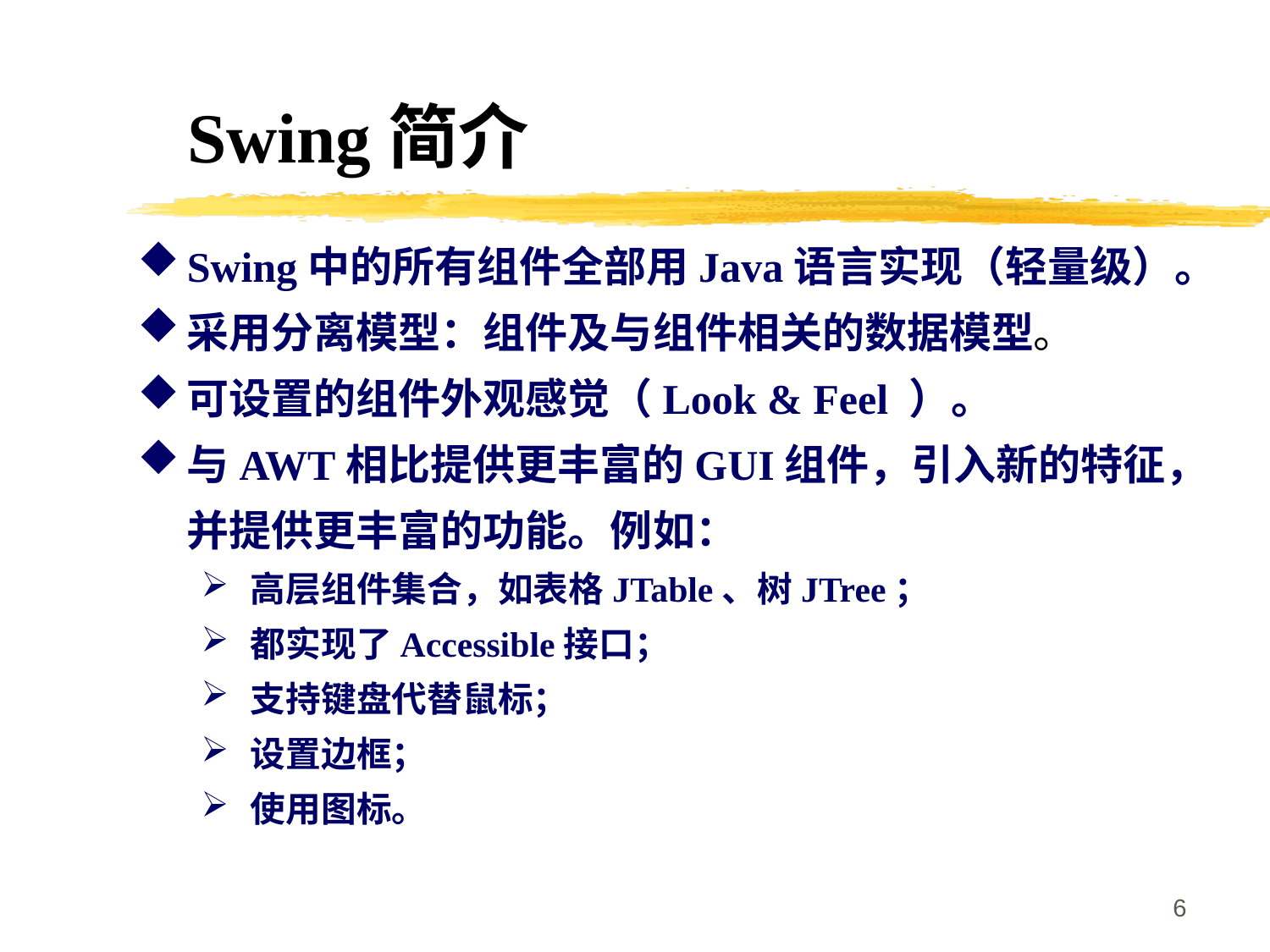

Swing简介

Swing中的所有组件全部用Java语言实现（轻量级）。
采用分离模型：组件及与组件相关的数据模型。
可设置的组件外观感觉（Look & Feel ）。
与AWT相比提供更丰富的GUI组件，引入新的特征，并提供更丰富的功能。例如：
高层组件集合，如表格JTable、树JTree；
都实现了Accessible接口；
支持键盘代替鼠标；
设置边框；
使用图标。
6